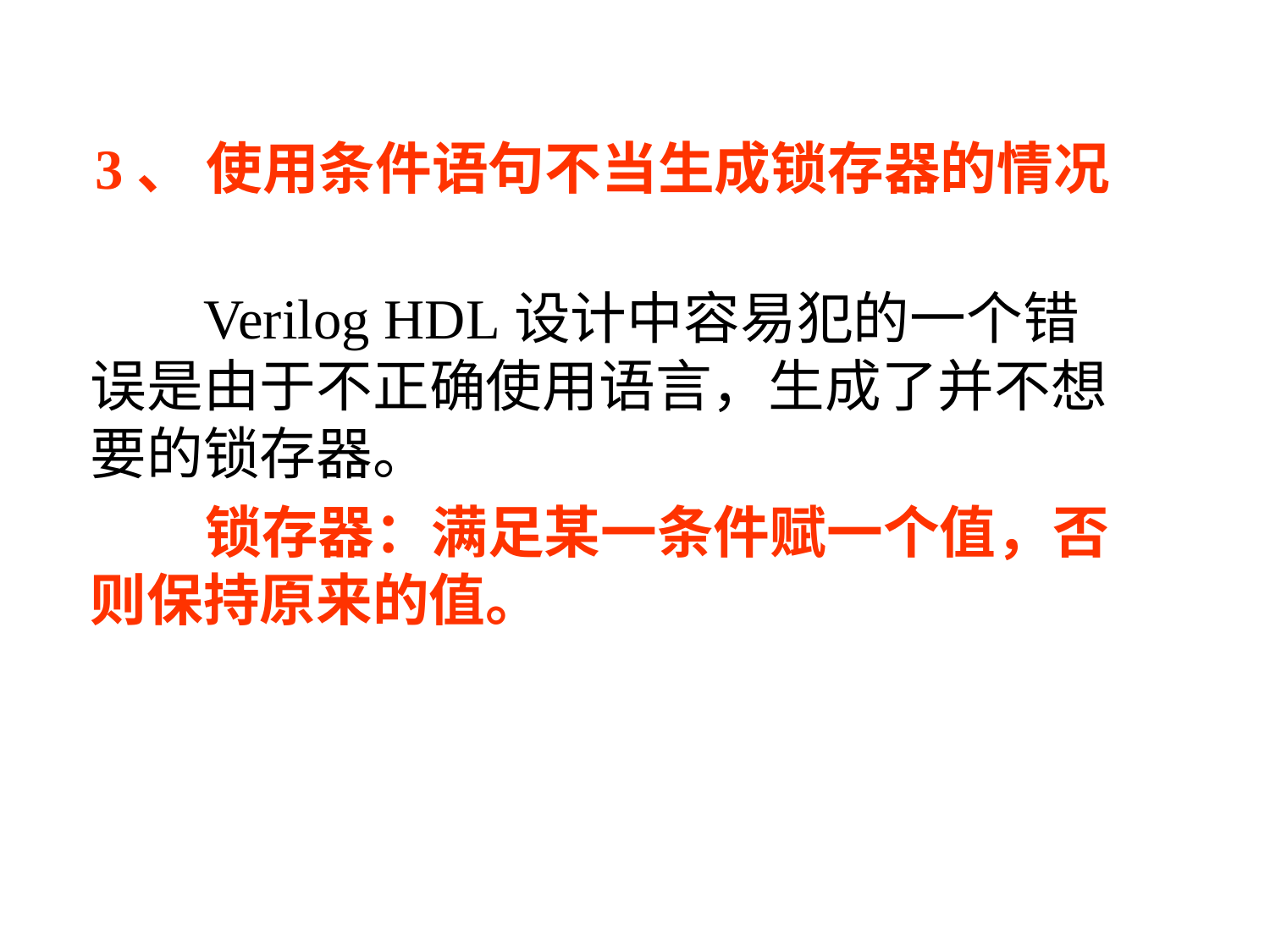

3、 使用条件语句不当生成锁存器的情况
        Verilog HDL设计中容易犯的一个错误是由于不正确使用语言，生成了并不想要的锁存器。
        锁存器：满足某一条件赋一个值，否则保持原来的值。